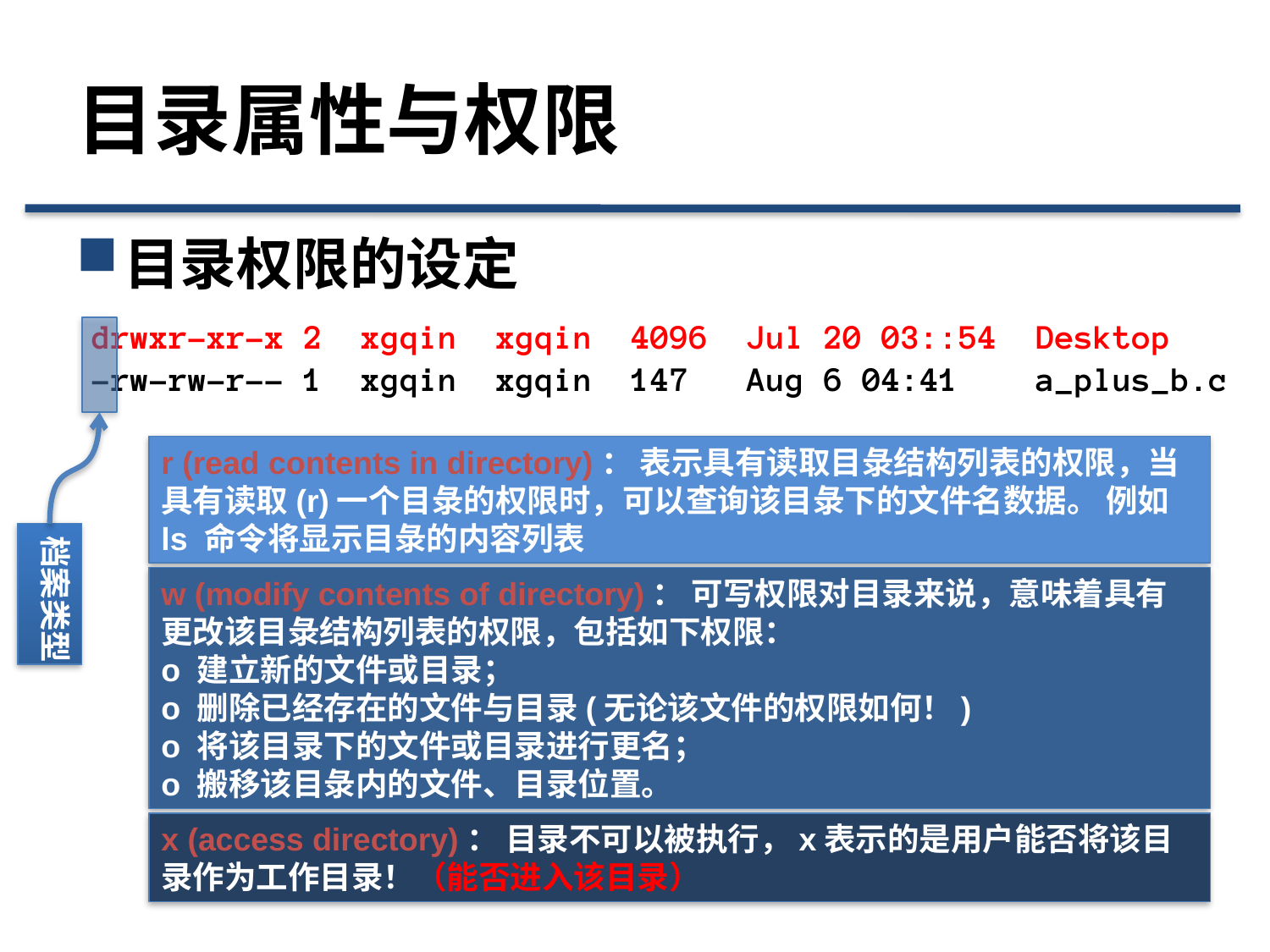

# 目录属性与权限
目录权限的设定
drwxr-xr-x 2  xgqin  xgqin  4096  Jul 20 03::54  Desktop
-rw-rw-r-- 1  xgqin  xgqin  147   Aug 6 04:41    a_plus_b.c

档案类型
r (read contents in directory)： 表示具有读取目彔结构列表的权限，当具有读取(r)一个目彔的权限时，可以查询该目彔下的文件名数据。 例如 ls 命令将显示目彔的内容列表
w (modify contents of directory)： 可写权限对目录来说，意味着具有更改该目彔结构列表的权限，包括如下权限：
o 建立新的文件或目录；
o 删除已经存在的文件与目录(无论该文件的权限如何！)
o 将该目录下的文件或目录进行更名；
o 搬移该目彔内的文件、目录位置。
x (access directory)： 目录不可以被执行，x表示的是用户能否将该目录作为工作目录！（能否进入该目录）